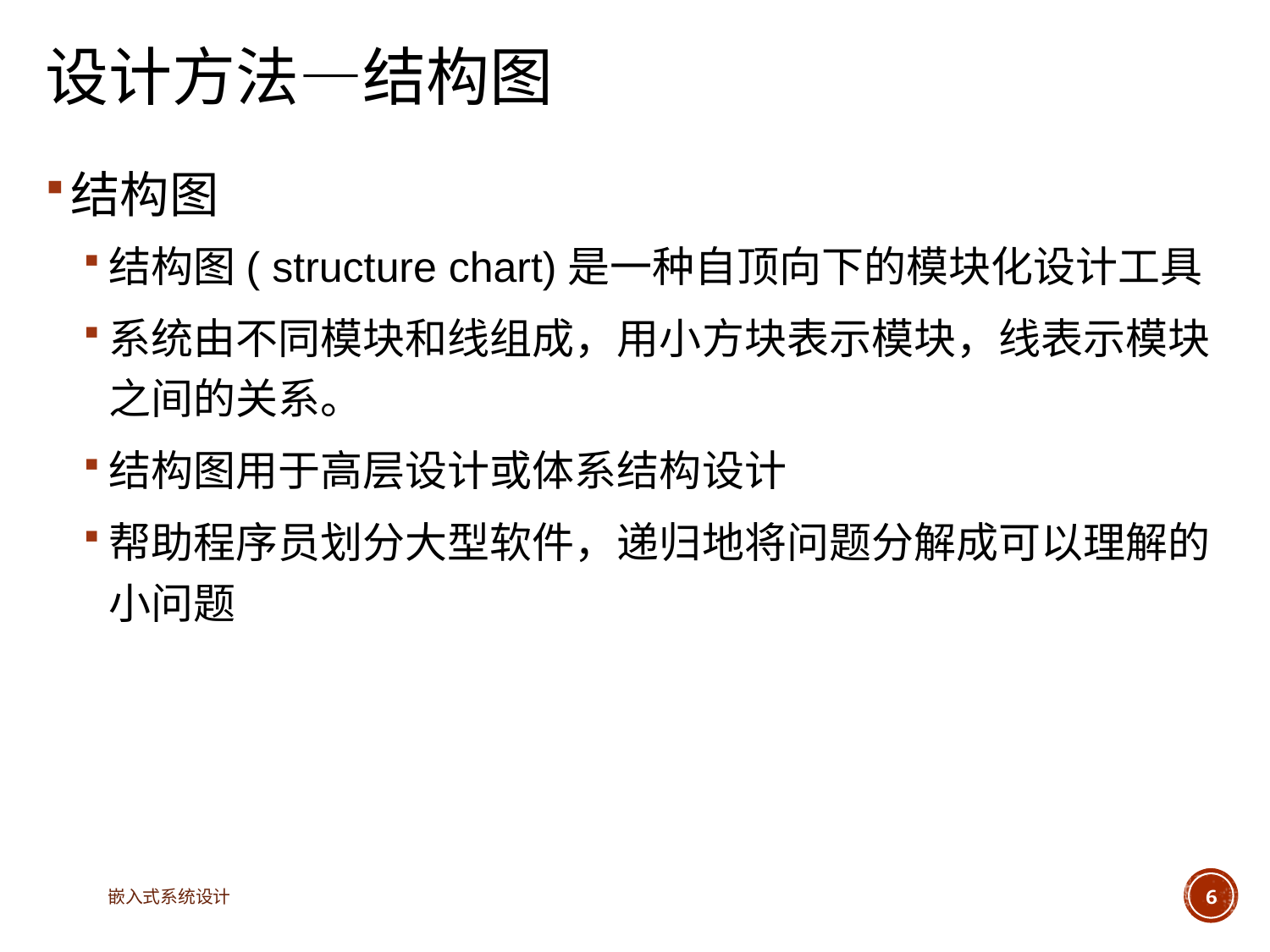

# 设计方法—结构图
结构图
结构图( structure chart)是一种自顶向下的模块化设计工具
系统由不同模块和线组成，用小方块表示模块，线表示模块之间的关系。
结构图用于高层设计或体系结构设计
帮助程序员划分大型软件，递归地将问题分解成可以理解的小问题
嵌入式系统设计
6